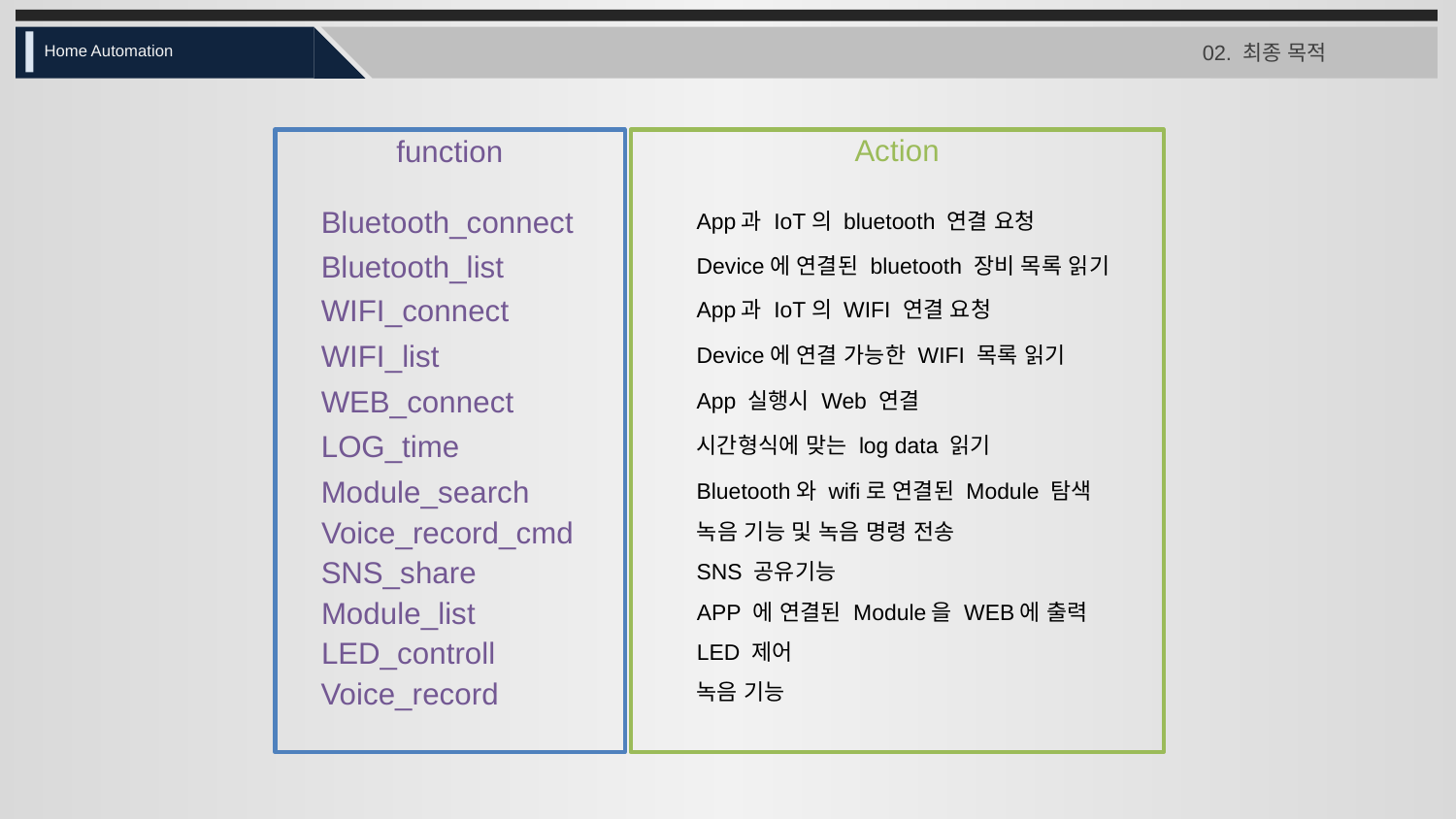

02. 최종 목적
Home Automation
Action
function

Bluetooth_connect
App과 IoT의 bluetooth 연결 요청
Bluetooth_list
Device에 연결된 bluetooth 장비 목록 읽기
WIFI_connect
App과 IoT의 WIFI 연결 요청
WIFI_list
Device에 연결 가능한 WIFI 목록 읽기
WEB_connect
App 실행시 Web 연결
LOG_time
시간형식에 맞는 log data 읽기
Module_search
Bluetooth와 wifi로 연결된 Module 탐색
Voice_record_cmd
녹음 기능 및 녹음 명령 전송
SNS_share
SNS 공유기능
Module_list
APP 에 연결된 Module을 WEB에 출력
LED_controll
LED 제어
Voice_record
녹음 기능